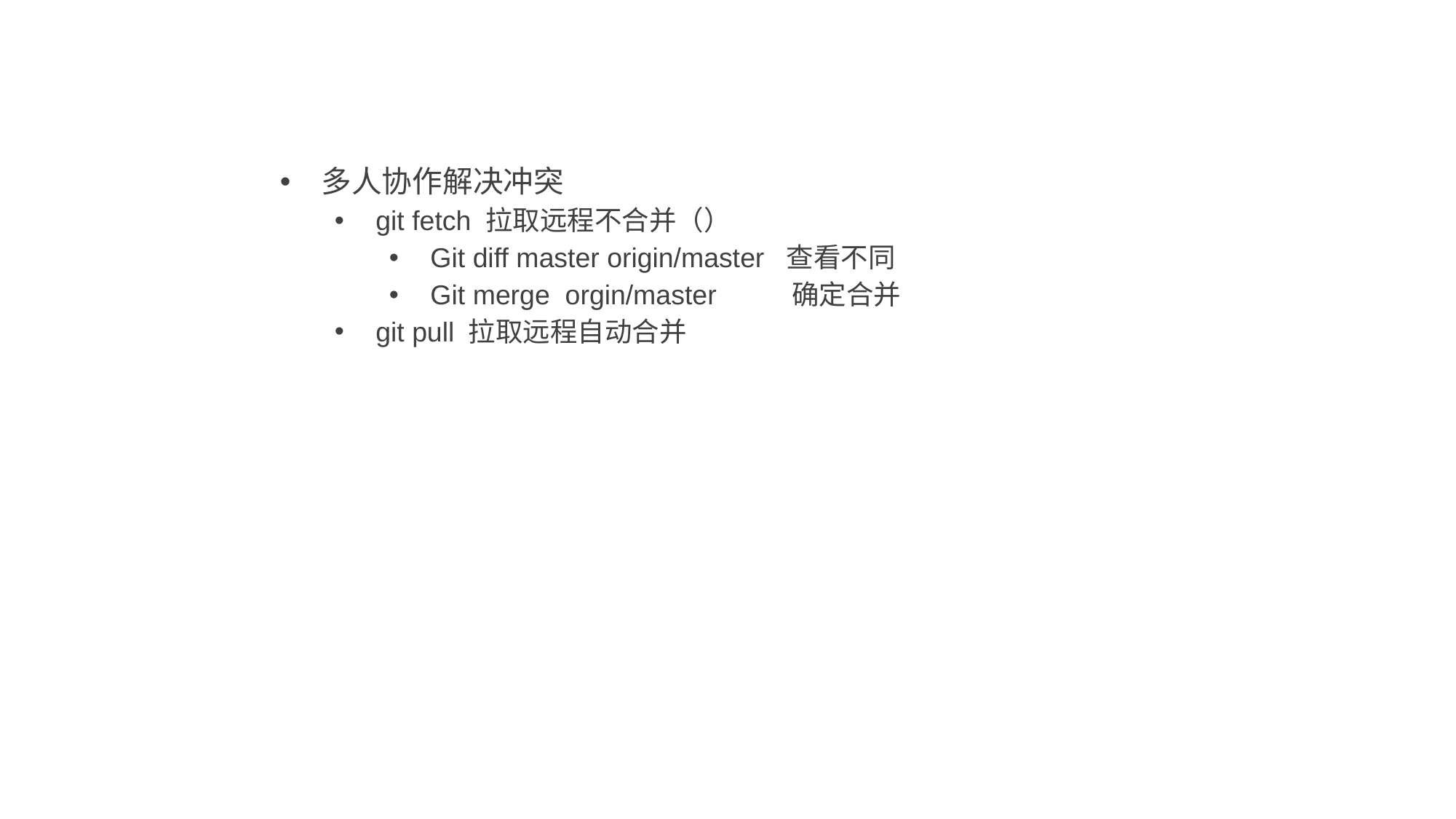

多人协作解决冲突
git fetch 拉取远程不合并（）
Git diff master origin/master  查看不同
Git merge  orgin/master         确定合并
git pull 拉取远程自动合并